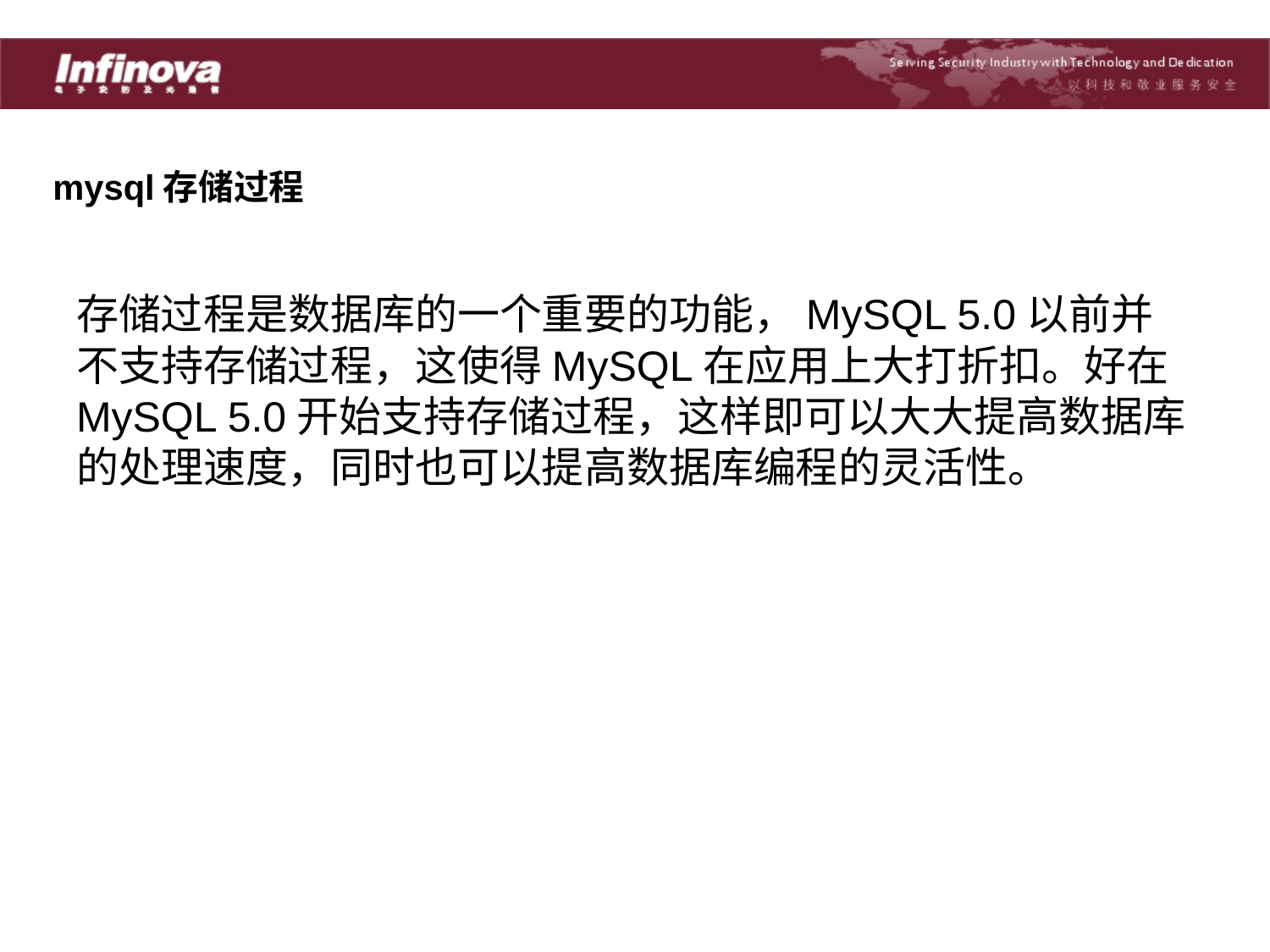

mysql存储过程

存储过程是数据库的一个重要的功能，MySQL 5.0以前并不支持存储过程，这使得MySQL在应用上大打折扣。好在MySQL 5.0开始支持存储过程，这样即可以大大提高数据库的处理速度，同时也可以提高数据库编程的灵活性。